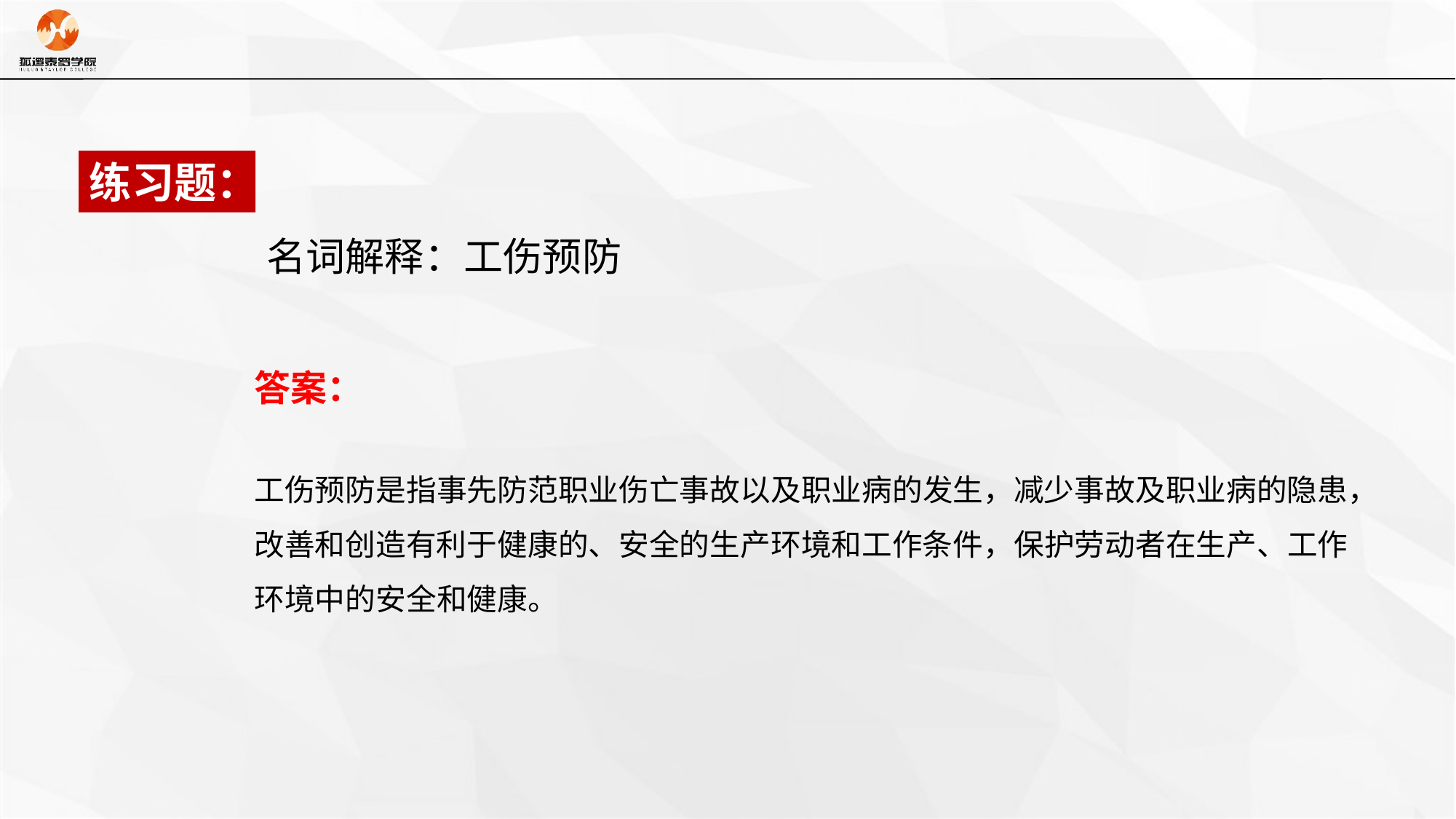

练习题：
名词解释：工伤预防
答案：

工伤预防是指事先防范职业伤亡事故以及职业病的发生，减少事故及职业病的隐患，改善和创造有利于健康的、安全的生产环境和工作条件，保护劳动者在生产、工作环境中的安全和健康。